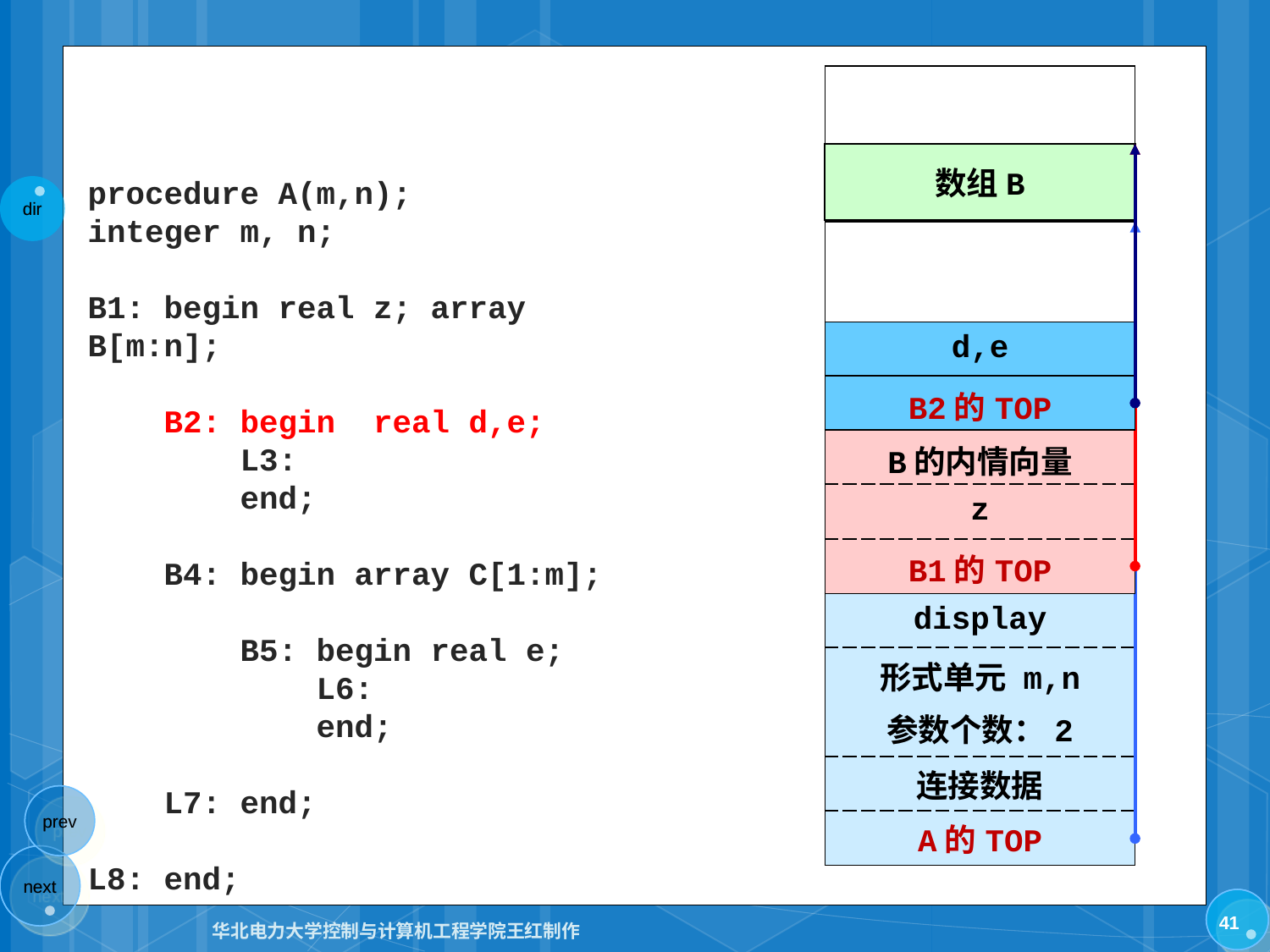

|  |
| --- |
|  |
|  |
|  |
|  |
|  |
|  |
|  |
|  |
| display |
| 形式单元 m,n 参数个数：2 |
| 连接数据 |
| A的TOP |

数组B
procedure A(m,n);
integer m, n;

B1: begin real z; array B[m:n];

    B2: begin  real d,e;
        L3:
        end;

    B4: begin array C[1:m];

        B5: begin real e;
            L6:
            end;

    L7: end;

L8: end;
| d,e |
| --- |
| B2的TOP |
| B的内情向量 |
| --- |
| z |
| B1的TOP |
41
华北电力大学控制与计算机工程学院王红制作